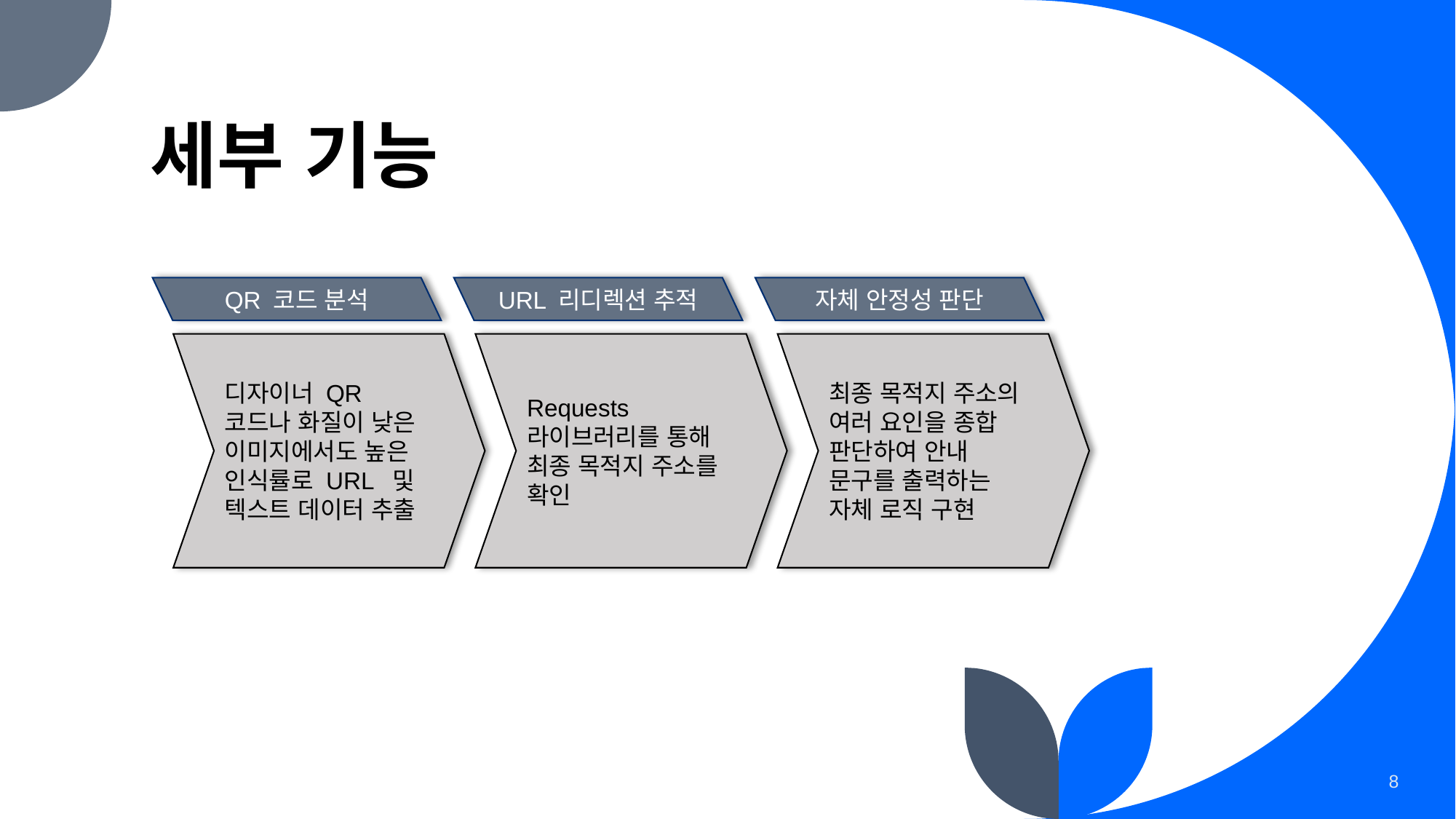

# 세부 기능
QR 코드 분석
URL 리디렉션 추적
자체 안정성 판단
최종 목적지 주소의  여러 요인을 종합 판단하여 안내 문구를 출력하는 자체 로직 구현
Requests 라이브러리를 통해 최종 목적지 주소를 확인
디자이너 QR코드나 화질이 낮은 이미지에서도 높은 인식률로 URL  및 텍스트 데이터 추출
8